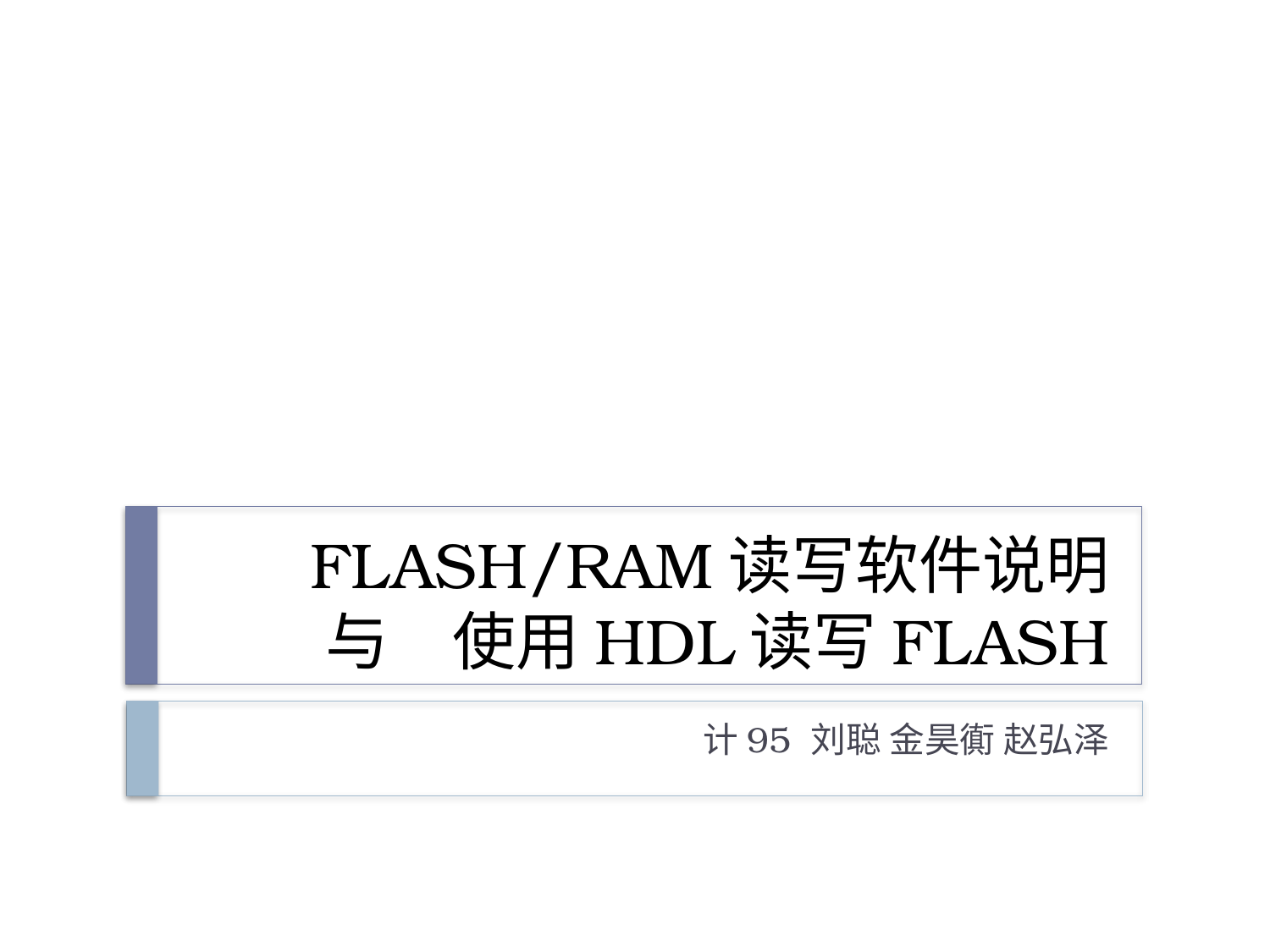

# FLASH/RAM读写软件说明 与　使用HDL读写FLASH
计95 刘聪 金昊衠 赵弘泽